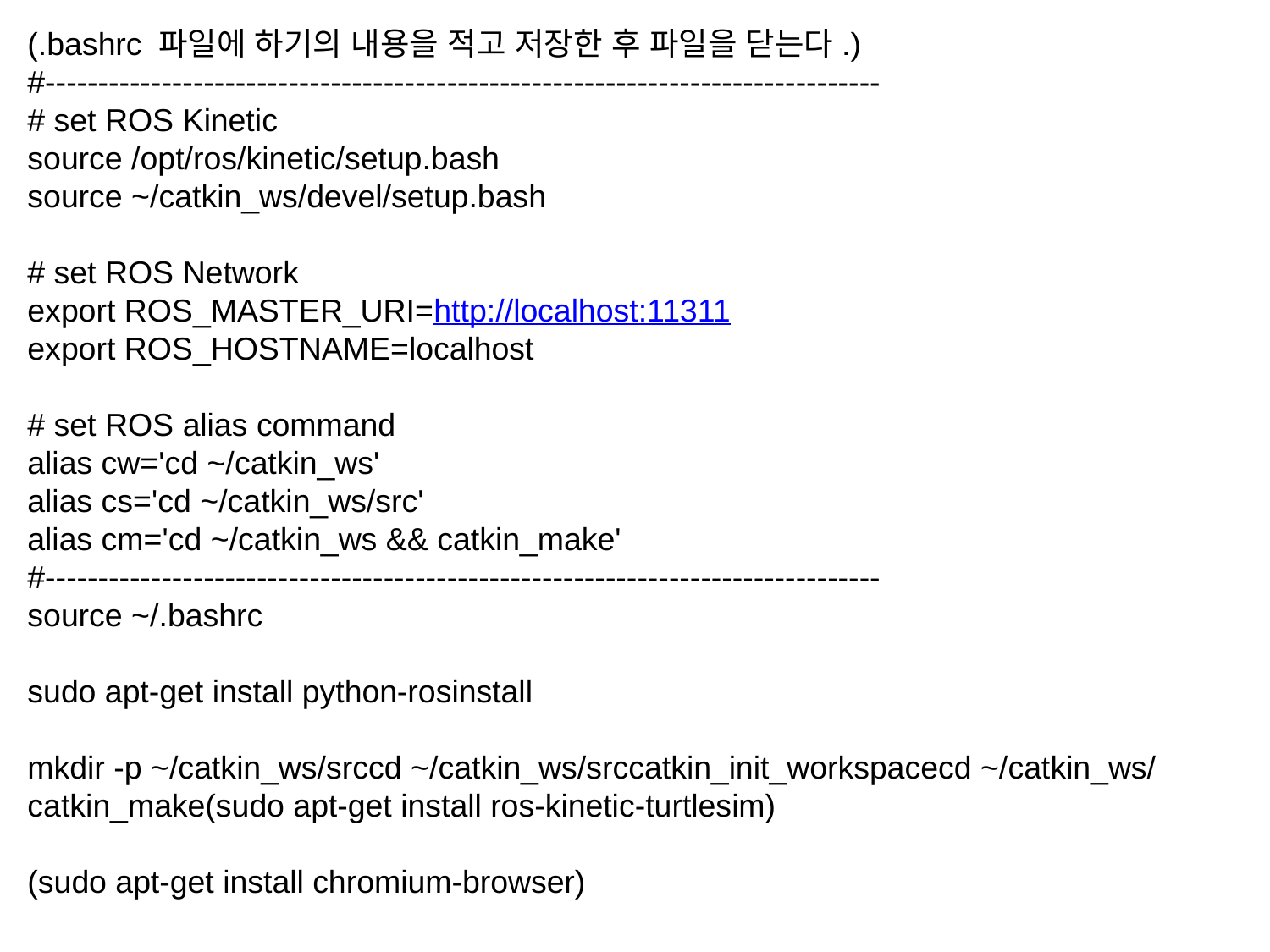

(.bashrc 파일에 하기의 내용을 적고 저장한 후 파일을 닫는다.)
#-------------------------------------------------------------------------------
# set ROS Kinetic
source /opt/ros/kinetic/setup.bash
source ~/catkin_ws/devel/setup.bash

# set ROS Network
export ROS_MASTER_URI=http://localhost:11311
export ROS_HOSTNAME=localhost
# set ROS alias command
alias cw='cd ~/catkin_ws'
alias cs='cd ~/catkin_ws/src'
alias cm='cd ~/catkin_ws && catkin_make'
#-------------------------------------------------------------------------------
source ~/.bashrc

sudo apt-get install python-rosinstall
mkdir -p ~/catkin_ws/srccd ~/catkin_ws/srccatkin_init_workspacecd ~/catkin_ws/catkin_make(sudo apt-get install ros-kinetic-turtlesim)
(sudo apt-get install chromium-browser)